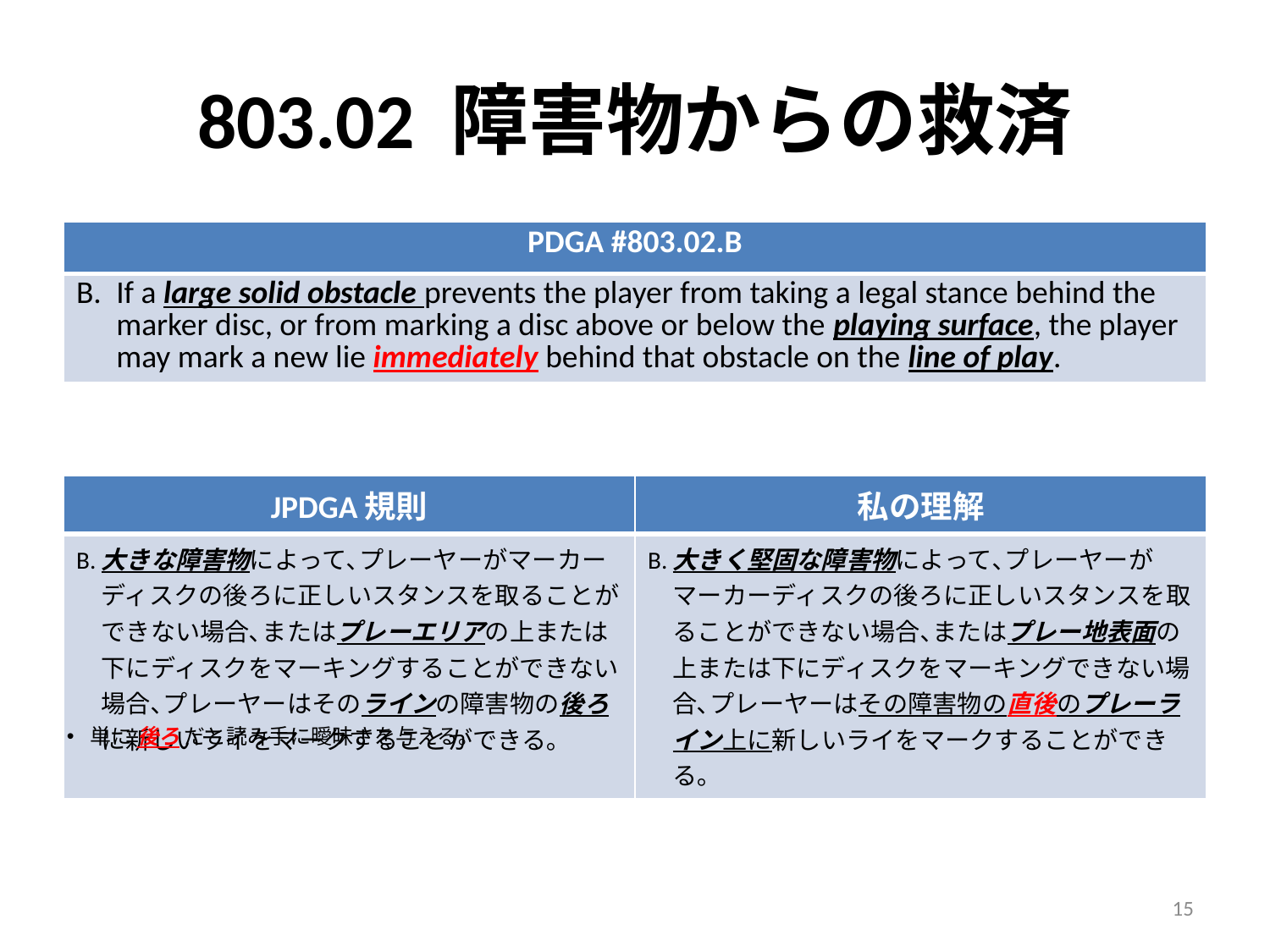

# 803.02 障害物からの救済
| PDGA #803.02.B |
| --- |
| B. If a large solid obstacle prevents the player from taking a legal stance behind the marker disc, or from marking a disc above or below the playing surface, the player may mark a new lie immediately behind that obstacle on the line of play. |
| JPDGA規則 | 私の理解 |
| --- | --- |
| B. 大きな障害物によって､プレーヤーがマーカーディスクの後ろに正しいスタンスを取ることができない場合､またはプレーエリアの上または下にディスクをマーキングすることができない場合､プレーヤーはそのラインの障害物の後ろに新しいライをマークすることができる｡ | B. 大きく堅固な障害物によって､プレーヤーがマーカーディスクの後ろに正しいスタンスを取ることができない場合､またはプレー地表面の上または下にディスクをマーキングできない場合､プレーヤーはその障害物の直後のプレーライン上に新しいライをマークすることができる｡ |
単に 後ろ だと読み手に曖昧さを与える｡
15